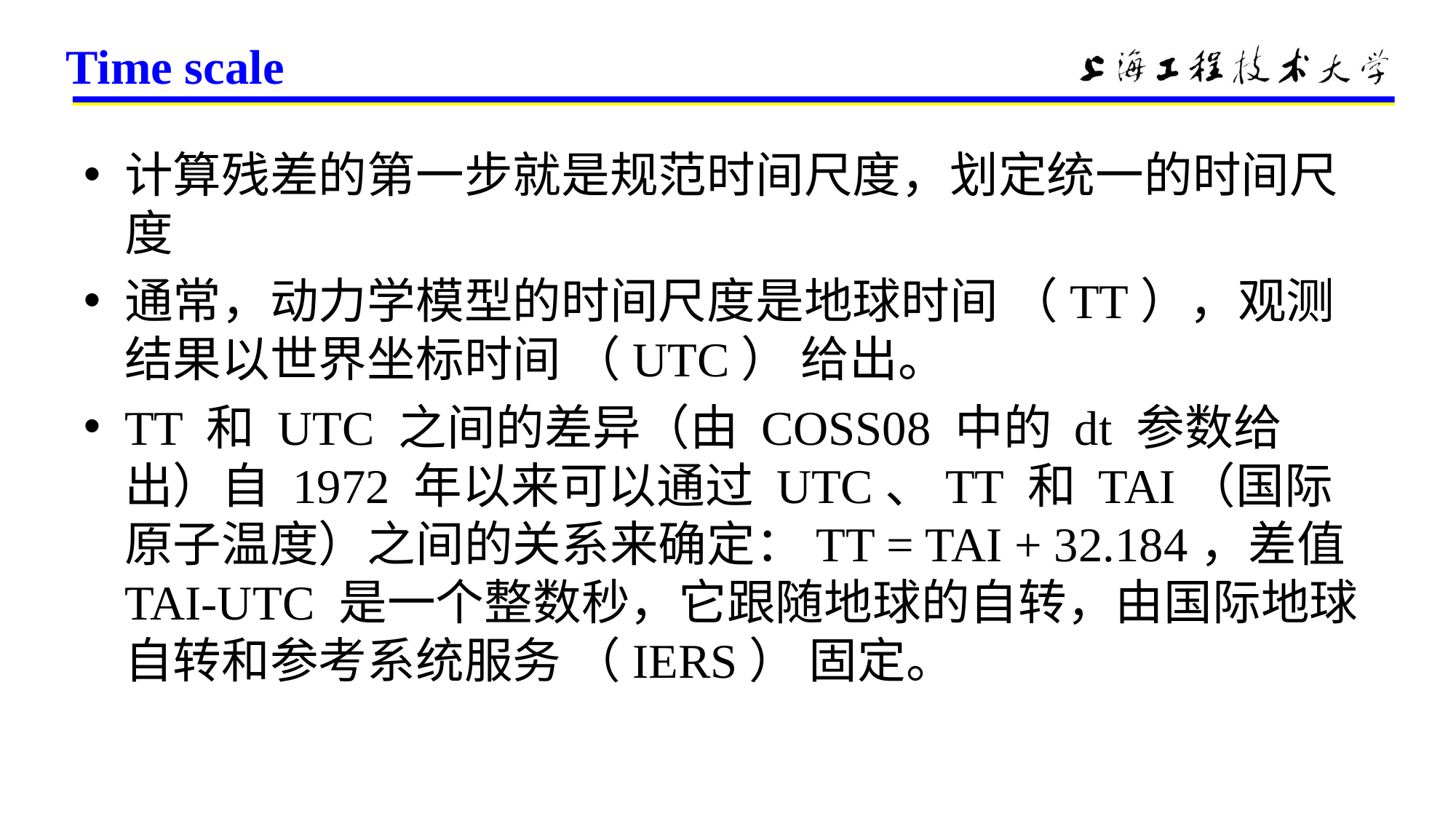

# Time scale
计算残差的第一步就是规范时间尺度，划定统一的时间尺度
通常，动力学模型的时间尺度是地球时间 （TT），观测结果以世界坐标时间 （UTC） 给出。
TT 和 UTC 之间的差异（由 COSS08 中的 dt 参数给出）自 1972 年以来可以通过 UTC、TT 和 TAI（国际原子温度）之间的关系来确定：TT = TAI + 32.184，差值 TAI-UTC 是一个整数秒，它跟随地球的自转，由国际地球自转和参考系统服务 （IERS） 固定。